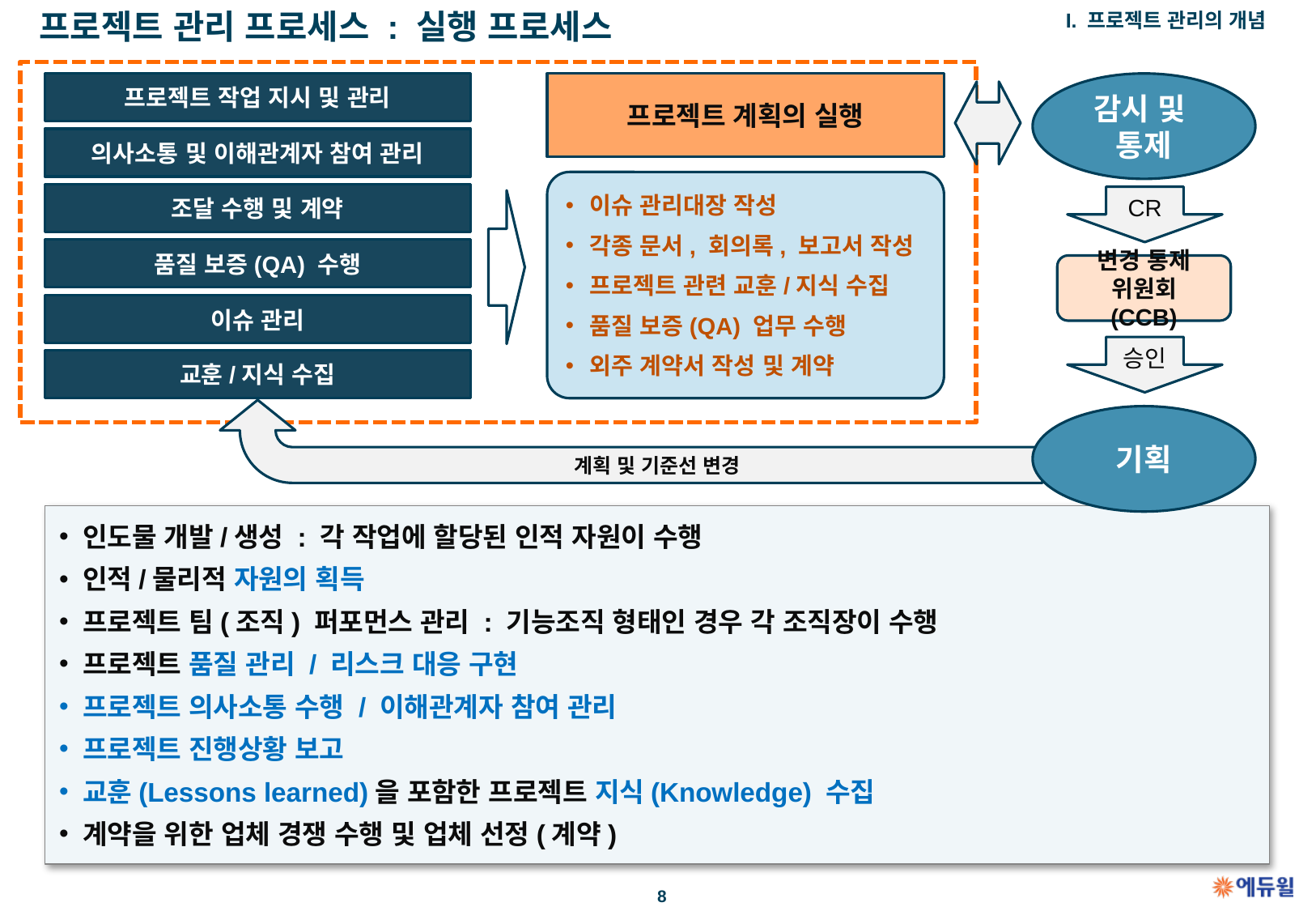

프로젝트 관리 프로세스 : 실행 프로세스
I. 프로젝트 관리의 개념

프로젝트 작업 지시 및 관리
프로젝트 계획의 실행
감시 및
통제

의사소통 및 이해관계자 참여 관리
이슈 관리대장 작성
각종 문서, 회의록, 보고서 작성
프로젝트 관련 교훈/지식 수집
품질 보증(QA) 업무 수행
외주 계약서 작성 및 계약
조달 수행 및 계약
CR
품질 보증(QA) 수행

변경 통제
 위원회(CCB)
이슈 관리
승인
교훈/지식 수집

계획 및 기준선 변경
기획
인도물 개발/생성 : 각 작업에 할당된 인적 자원이 수행
인적/물리적 자원의 획득
프로젝트 팀(조직) 퍼포먼스 관리 : 기능조직 형태인 경우 각 조직장이 수행
프로젝트 품질 관리 / 리스크 대응 구현
프로젝트 의사소통 수행 / 이해관계자 참여 관리
프로젝트 진행상황 보고
교훈(Lessons learned)을 포함한 프로젝트 지식(Knowledge) 수집
계약을 위한 업체 경쟁 수행 및 업체 선정(계약)